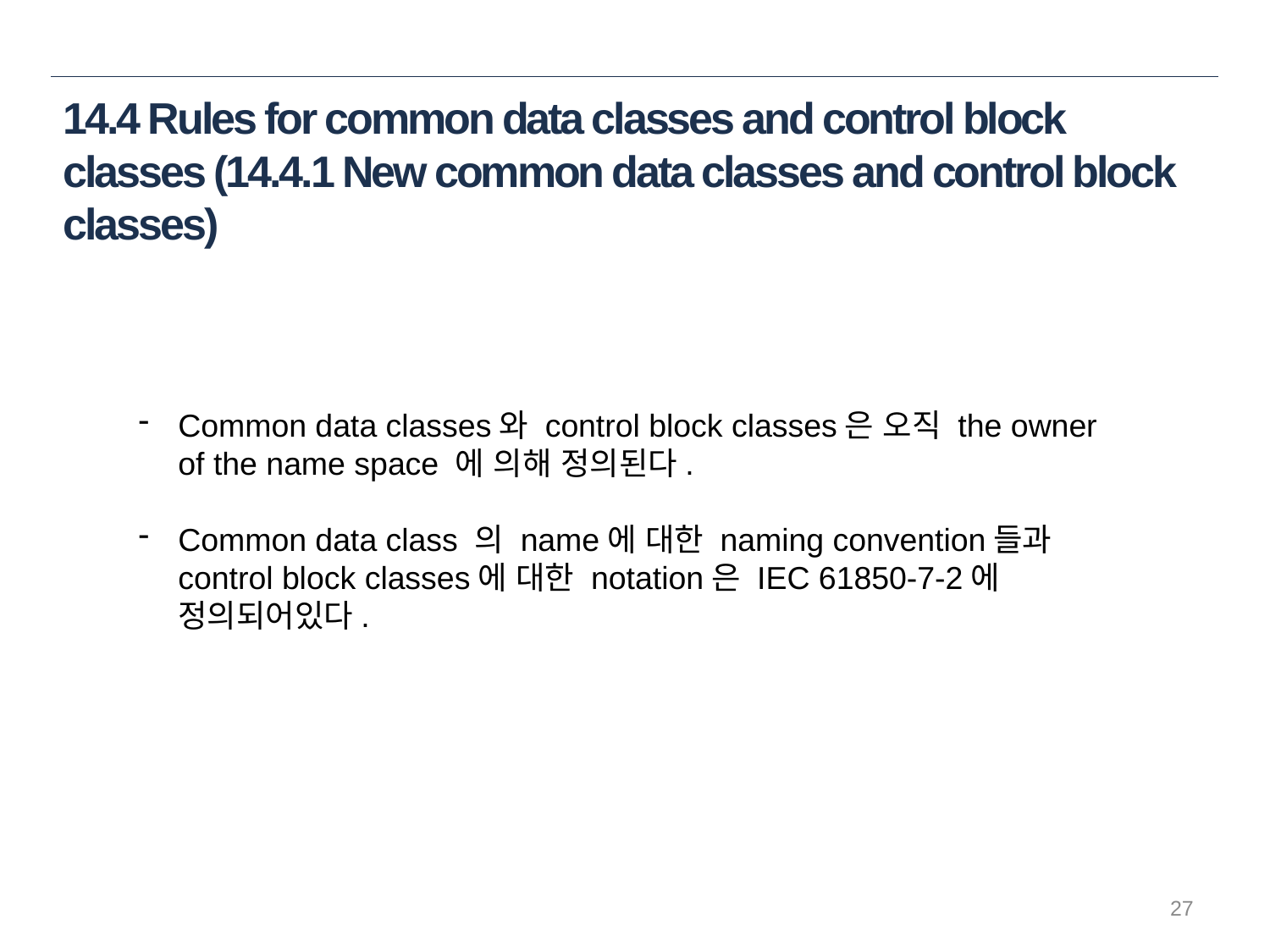

14.4 Rules for common data classes and control block classes (14.4.1 New common data classes and control block classes)
Common data classes와 control block classes은 오직 the owner of the name space 에 의해 정의된다.

Common data class 의 name에 대한 naming convention들과 control block classes에 대한 notation은 IEC 61850-7-2에 정의되어있다.

27